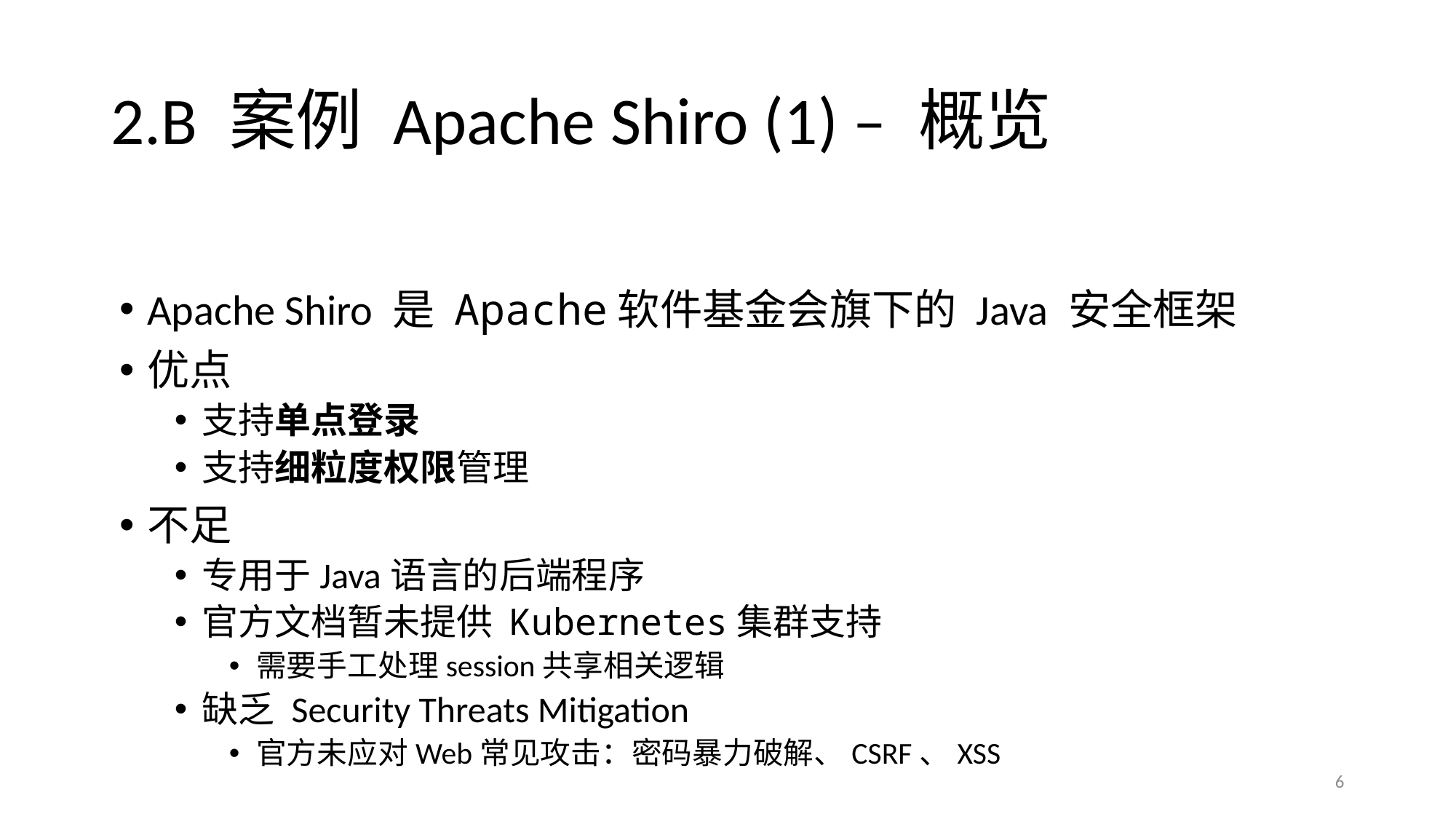

# 2.B 案例 Apache Shiro (1) – 概览
Apache Shiro 是 Apache软件基金会旗下的 Java 安全框架
优点
支持单点登录
支持细粒度权限管理
不足
专用于Java语言的后端程序
官方文档暂未提供 Kubernetes集群支持
需要手工处理session共享相关逻辑
缺乏 Security Threats Mitigation
官方未应对Web常见攻击：密码暴力破解、CSRF、XSS
6